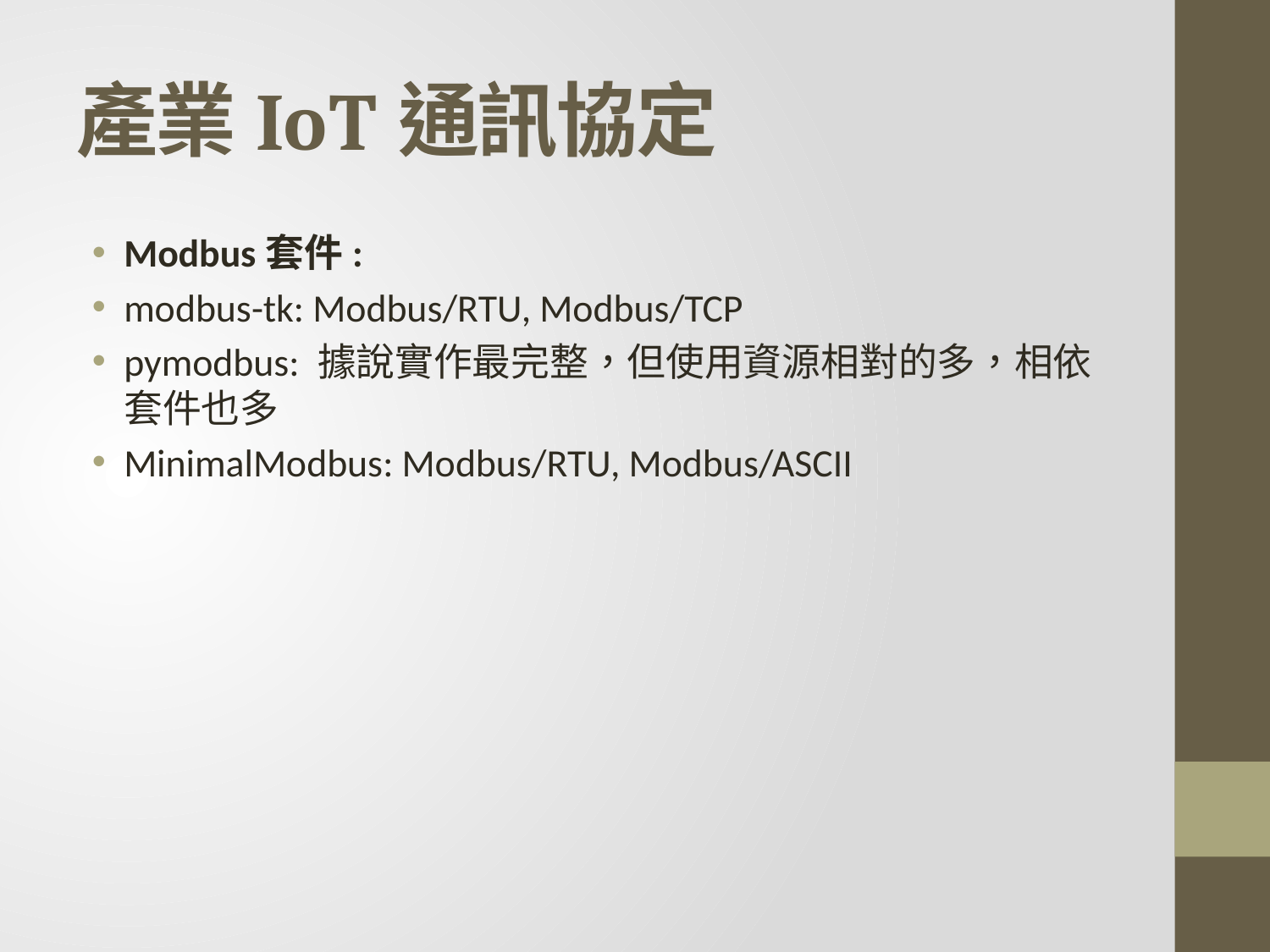

# 產業IoT通訊協定
Modbus套件:
modbus-tk: Modbus/RTU, Modbus/TCP
pymodbus: 據說實作最完整，但使用資源相對的多，相依套件也多
MinimalModbus: Modbus/RTU, Modbus/ASCII